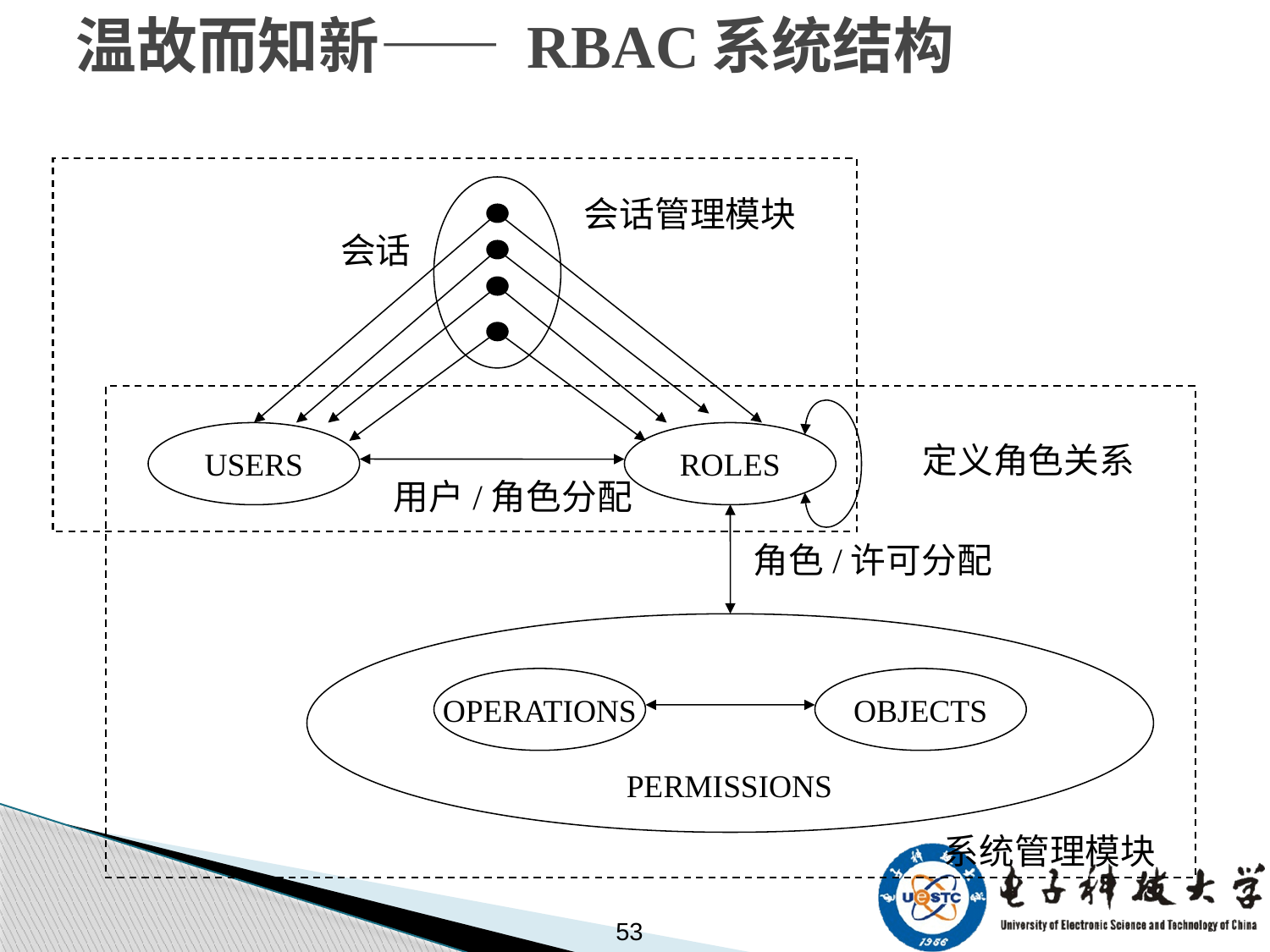

# 温故而知新—— RBAC系统结构

会话管理模块

会话

USERS
ROLES
定义角色关系

用户/角色分配

角色/许可分配

OPERATIONS
OBJECTS

PERMISSIONS
系统管理模块

53